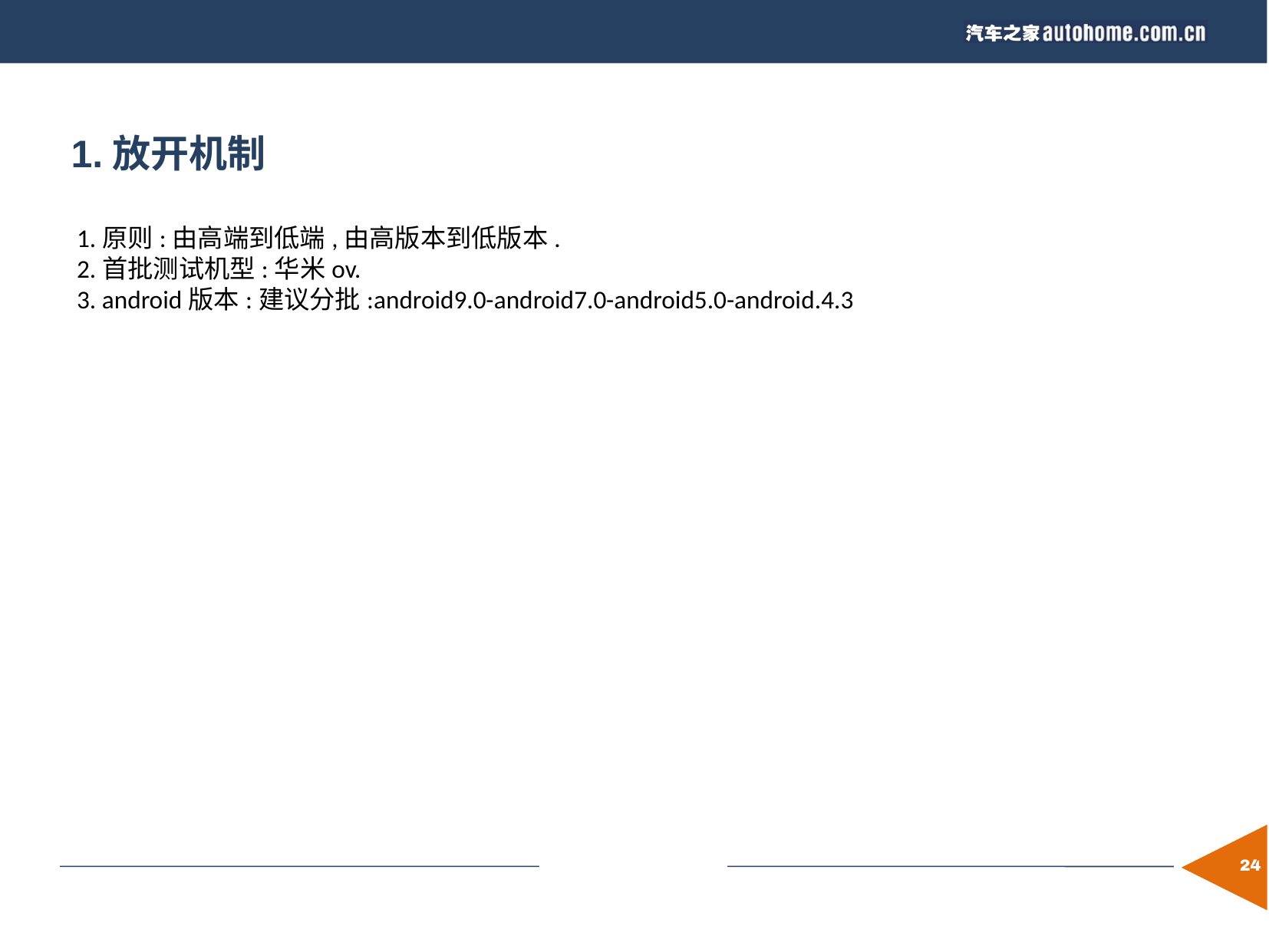

1.放开机制
 1.原则:由高端到低端,由高版本到低版本.
 2.首批测试机型:华米ov.
 3. android版本:建议分批:android9.0-android7.0-android5.0-android.4.3

24